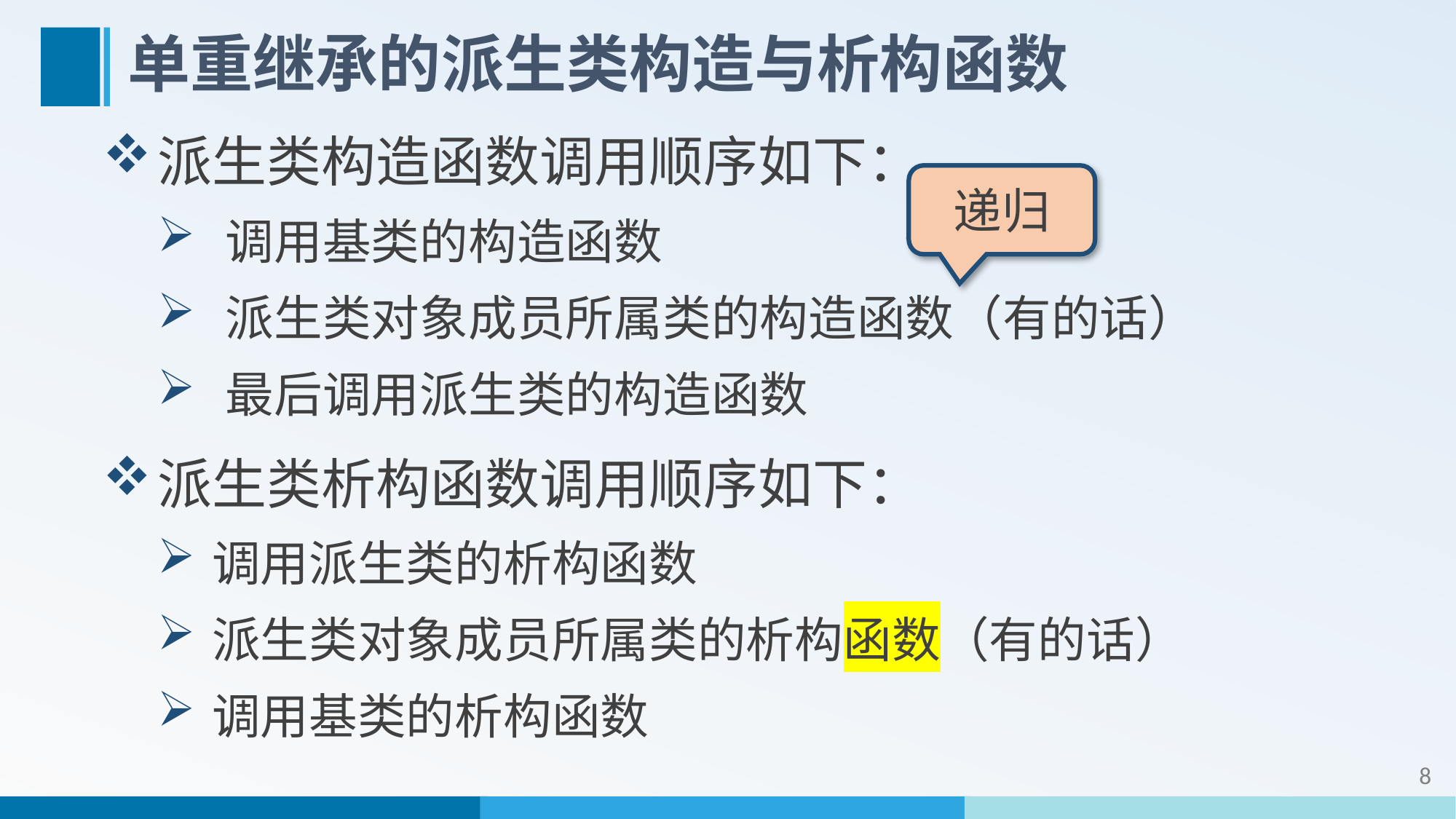

# 单重继承的派生类构造与析构函数
派生类构造函数调用顺序如下：
调用基类的构造函数
派生类对象成员所属类的构造函数（有的话）
最后调用派生类的构造函数
派生类析构函数调用顺序如下：
调用派生类的析构函数
派生类对象成员所属类的析构函数（有的话）
调用基类的析构函数
递归